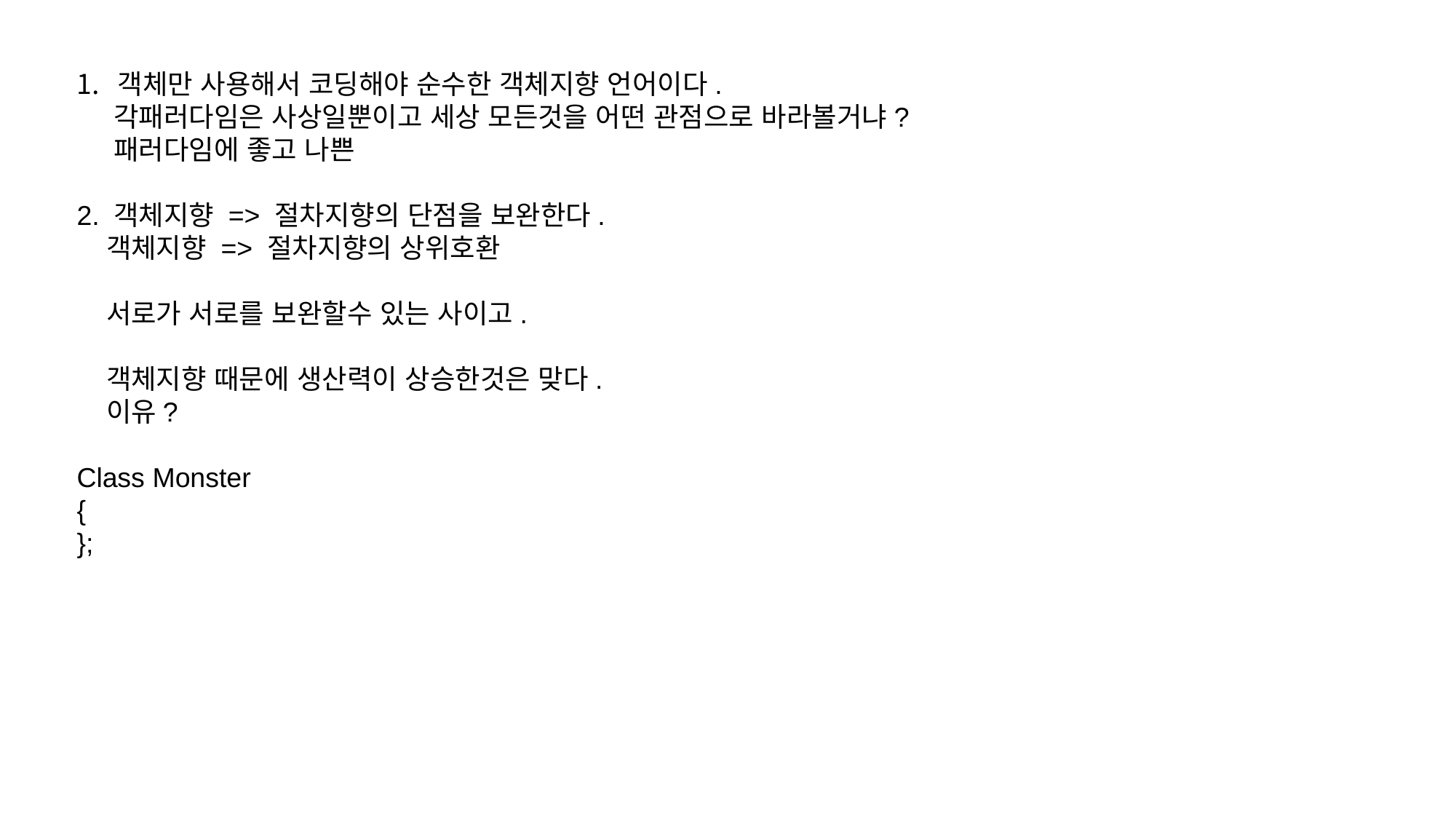

객체만 사용해서 코딩해야 순수한 객체지향 언어이다.
    각패러다임은 사상일뿐이고 세상 모든것을 어떤 관점으로 바라볼거냐?
    패러다임에 좋고 나쁜

2. 객체지향 => 절차지향의 단점을 보완한다.
   객체지향 => 절차지향의 상위호환

   서로가 서로를 보완할수 있는 사이고.

   객체지향 때문에 생산력이 상승한것은 맞다.
   이유?

Class Monster
{
};